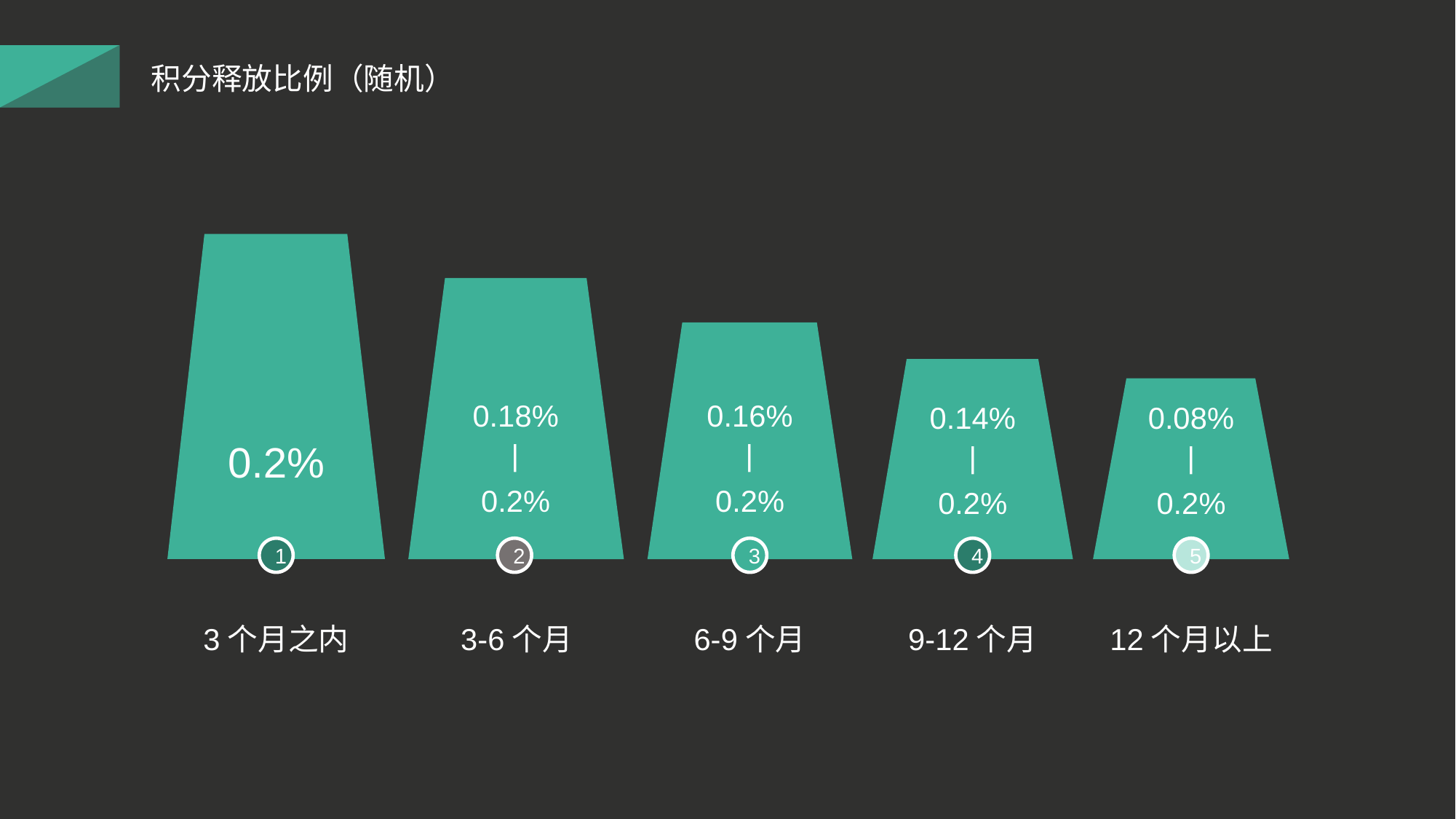

积分释放比例（随机）

0.18%
丨
0.2%
0.16%
丨
0.2%
0.14%
丨
0.2%
0.08%
丨
0.2%
0.2%
1
2
3
4
5
3个月之内
3-6个月
6-9个月
9-12个月
12个月以上